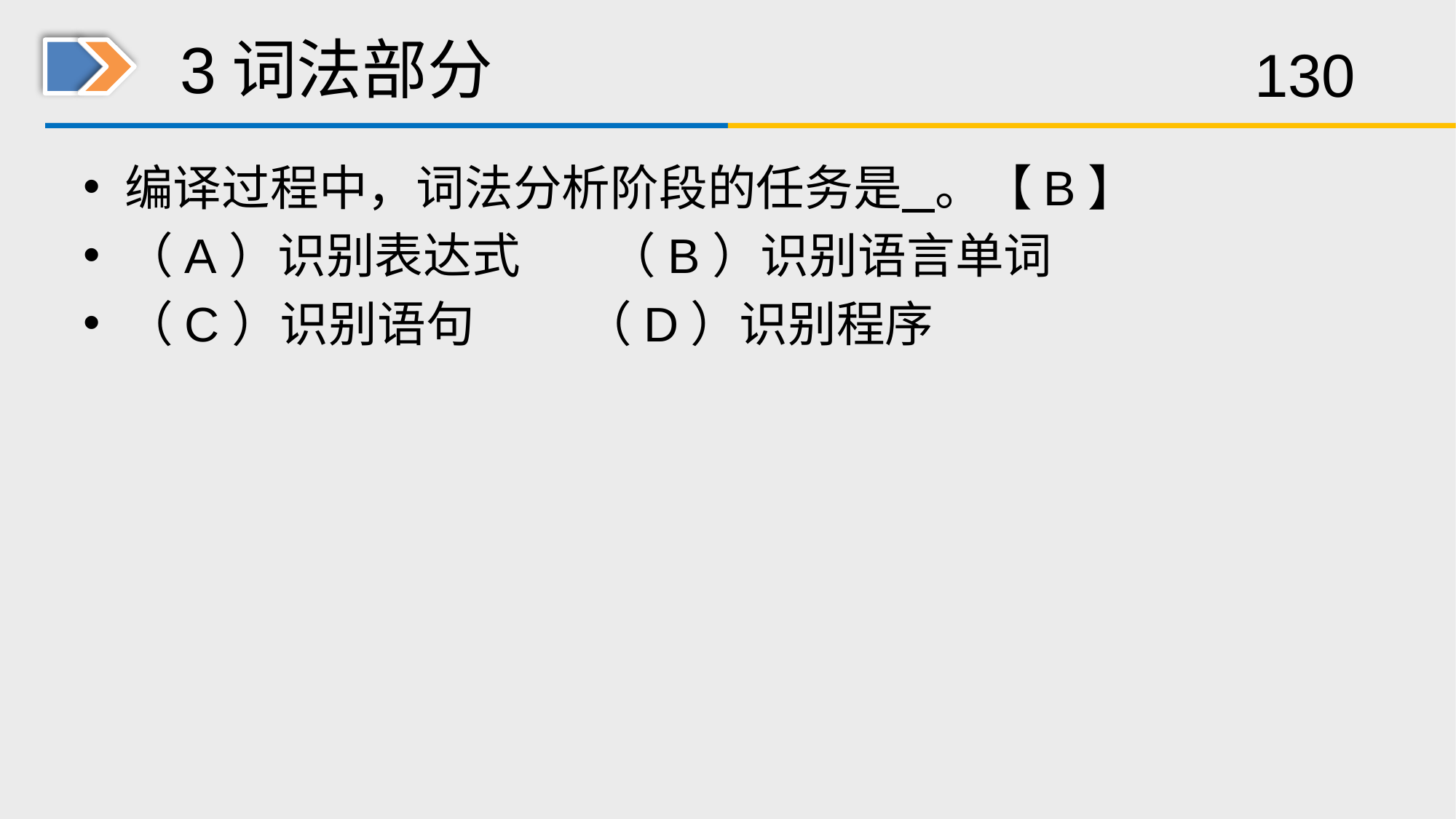

# 3词法部分
130
编译过程中，词法分析阶段的任务是   。【B】
（A）识别表达式        （B）识别语言单词
（C）识别语句          （D）识别程序